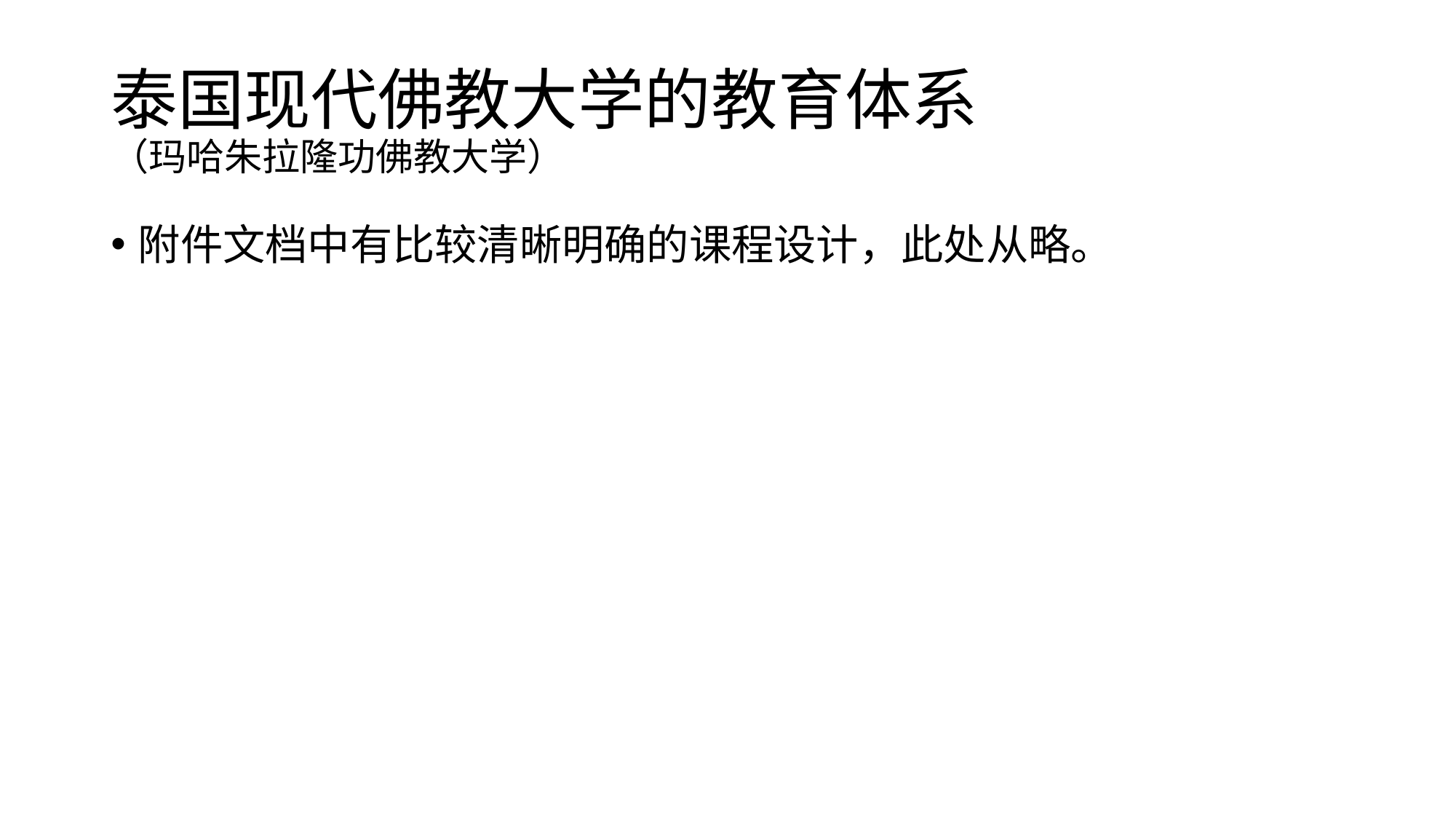

# 泰国现代佛教大学的教育体系 （玛哈朱拉隆功佛教大学）
附件文档中有比较清晰明确的课程设计，此处从略。